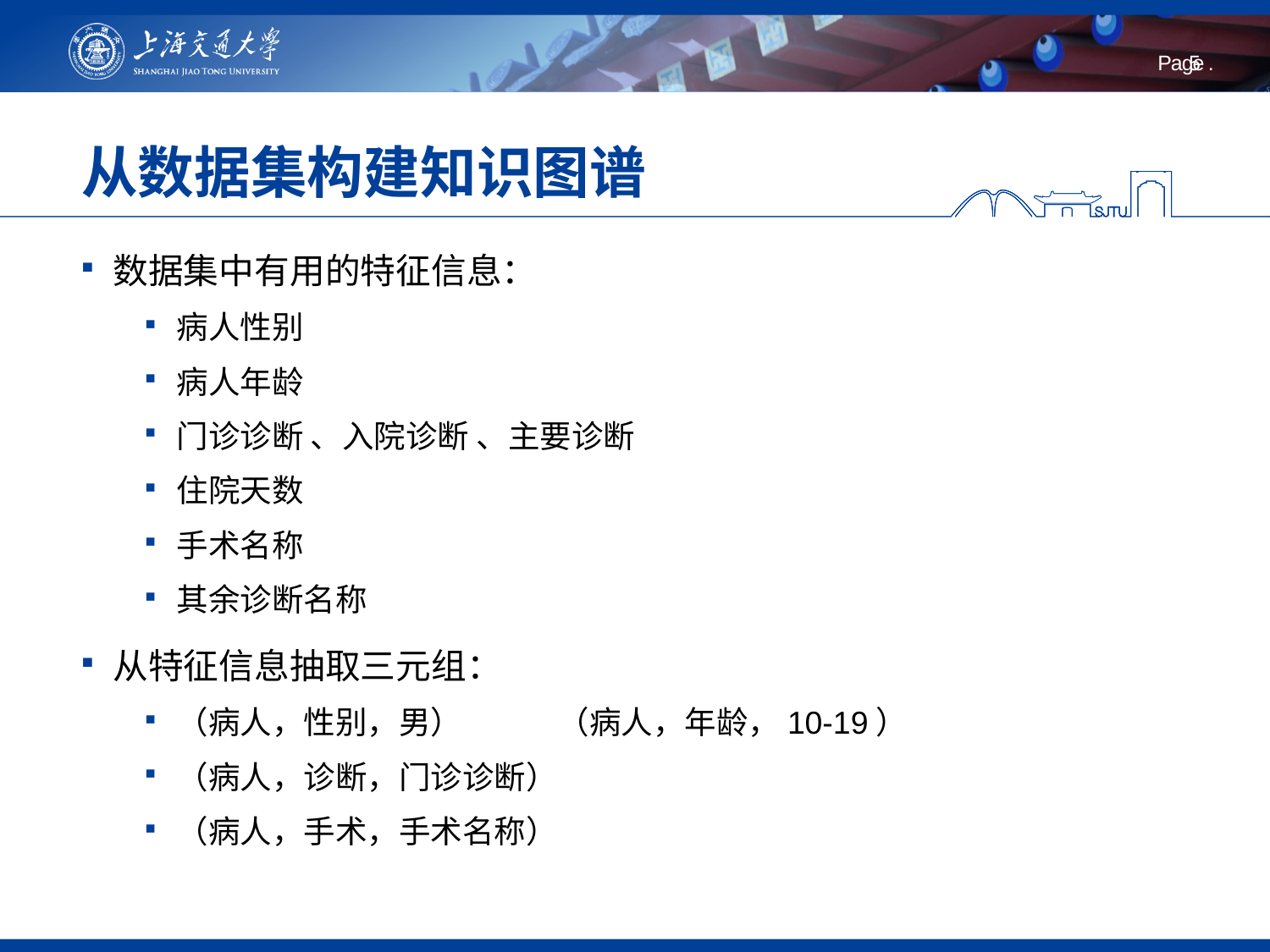

# 从数据集构建知识图谱
数据集中有用的特征信息：
病人性别
病人年龄
门诊诊断 、入院诊断 、主要诊断
住院天数
手术名称
其余诊断名称
从特征信息抽取三元组：
（病人，性别，男）	（病人，年龄，10-19）
（病人，诊断，门诊诊断）
（病人，手术，手术名称）